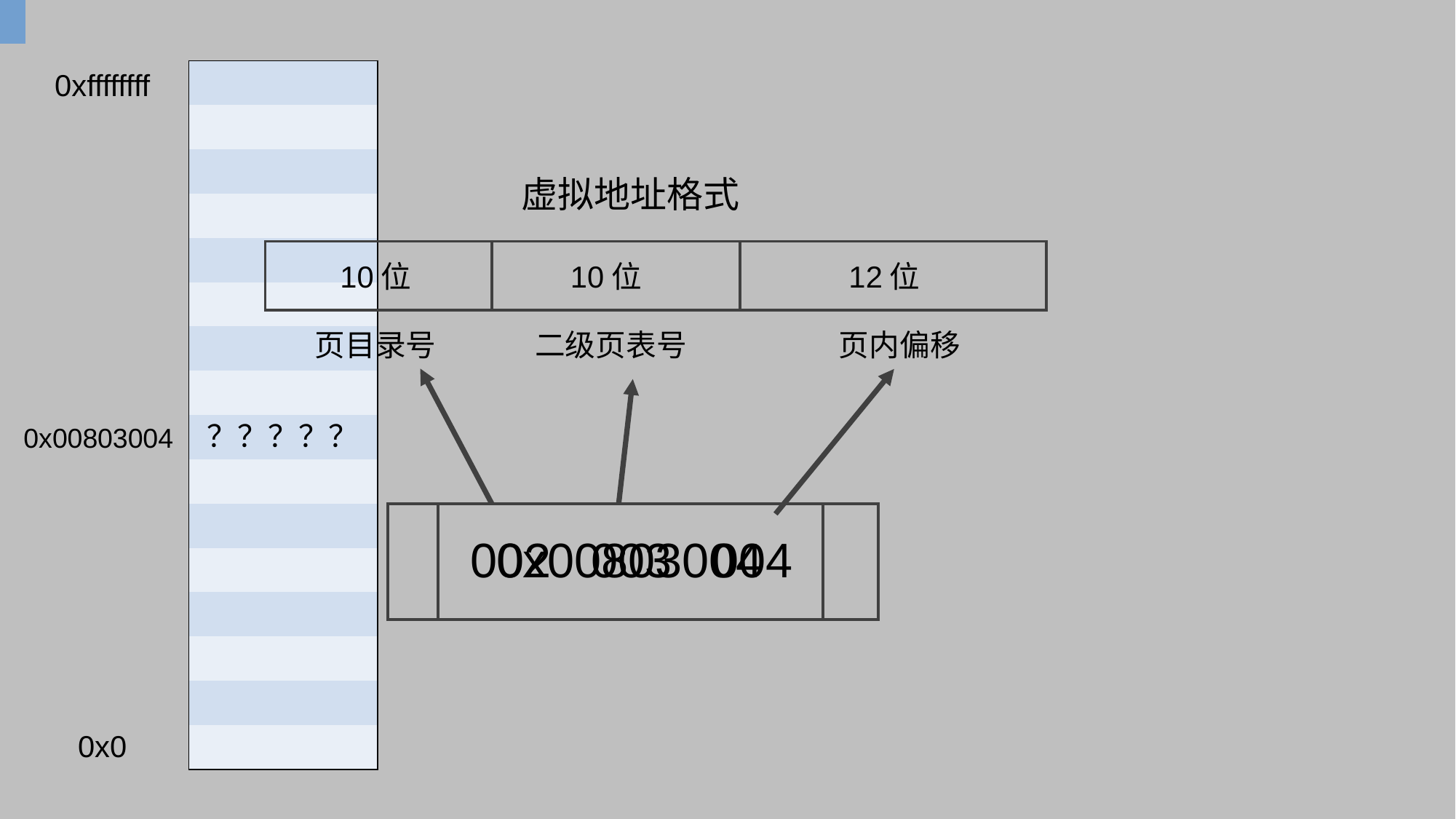

0xffffffff
|  |
| --- |
|  |
|  |
|  |
|  |
|  |
|  |
|  |
|  |
|  |
|  |
|  |
|  |
|  |
|  |
|  |
虚拟地址格式
|  |
| --- |
|  |
|  |
|  |
|  |
|  |
|  |
|  |
|  |
|  |
0x04000000

10位
10位
12位
页目录号
二级页表号
页内偏移
？？？？？
0x00803004

002   003   004

0x00803004

0x0
0x0